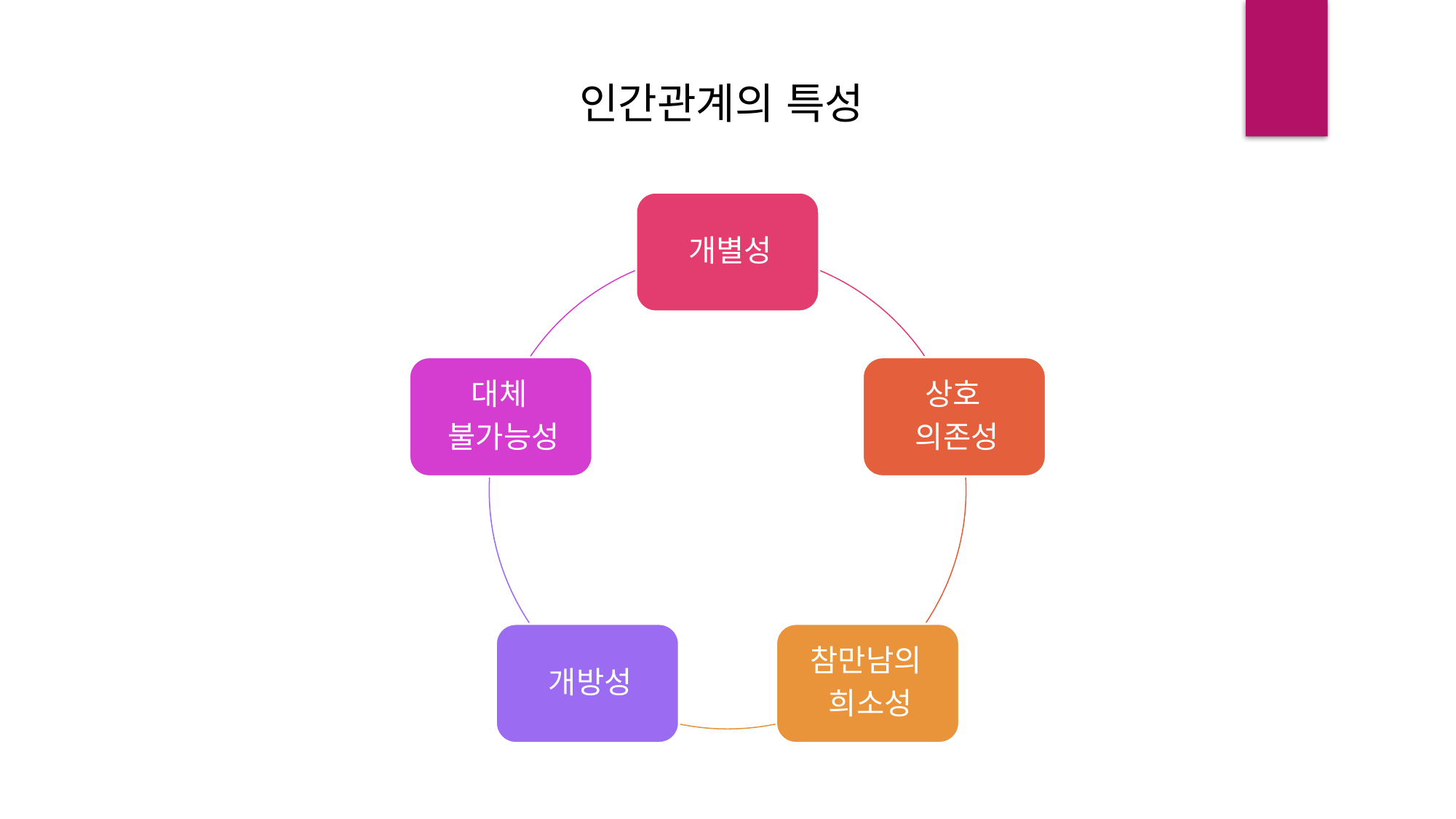

인간관계의 특성
개별성
상호
의존성
참만남의
희소성
개방성
대체
불가능성